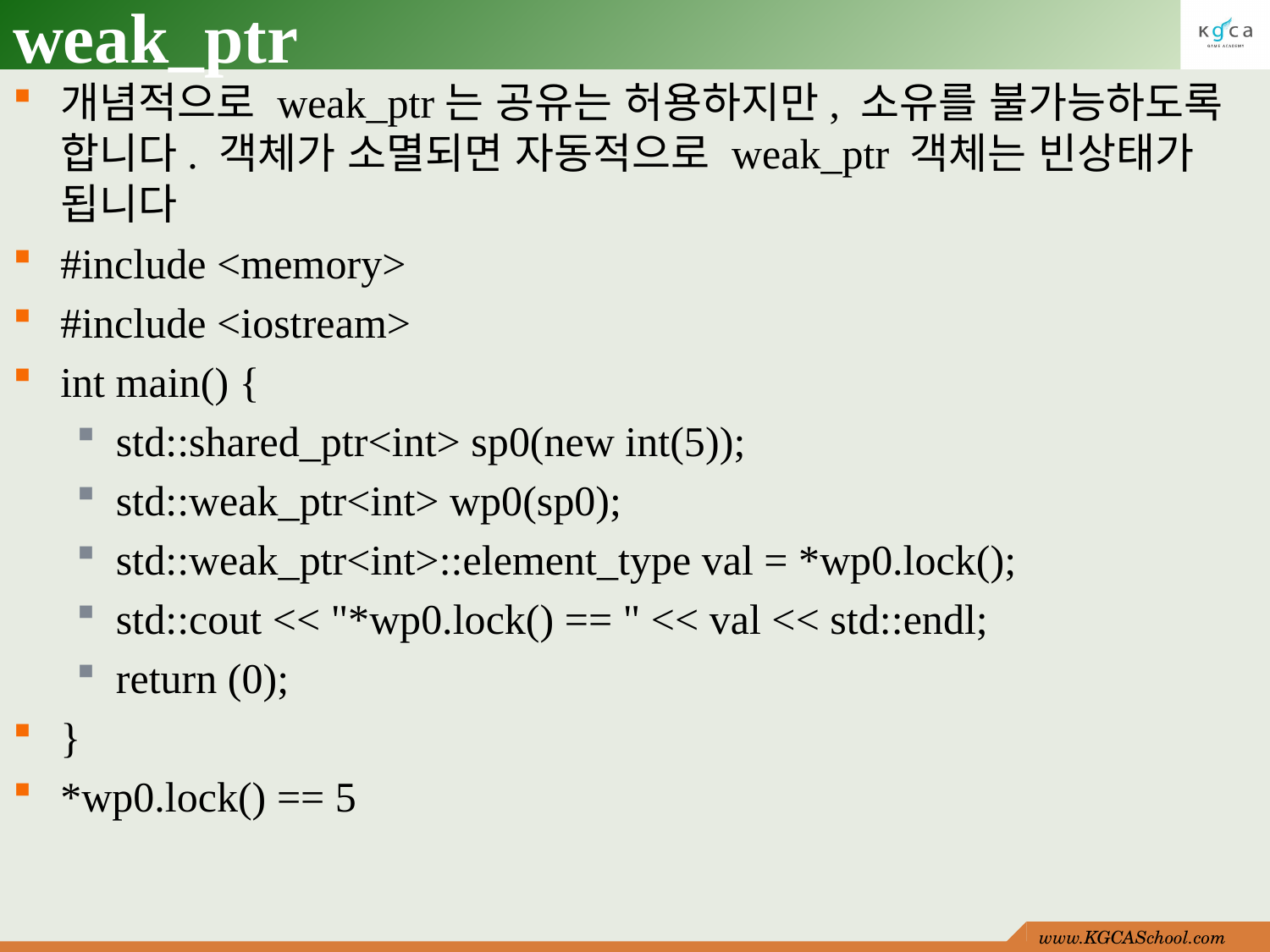

# weak_ptr
개념적으로 weak_ptr는 공유는 허용하지만, 소유를 불가능하도록 합니다. 객체가 소멸되면 자동적으로 weak_ptr 객체는 빈상태가 됩니다
#include <memory>
#include <iostream>
int main() {
std::shared_ptr<int> sp0(new int(5));
std::weak_ptr<int> wp0(sp0);
std::weak_ptr<int>::element_type val = *wp0.lock();
std::cout << "*wp0.lock() == " << val << std::endl;
return (0);
}
*wp0.lock() == 5